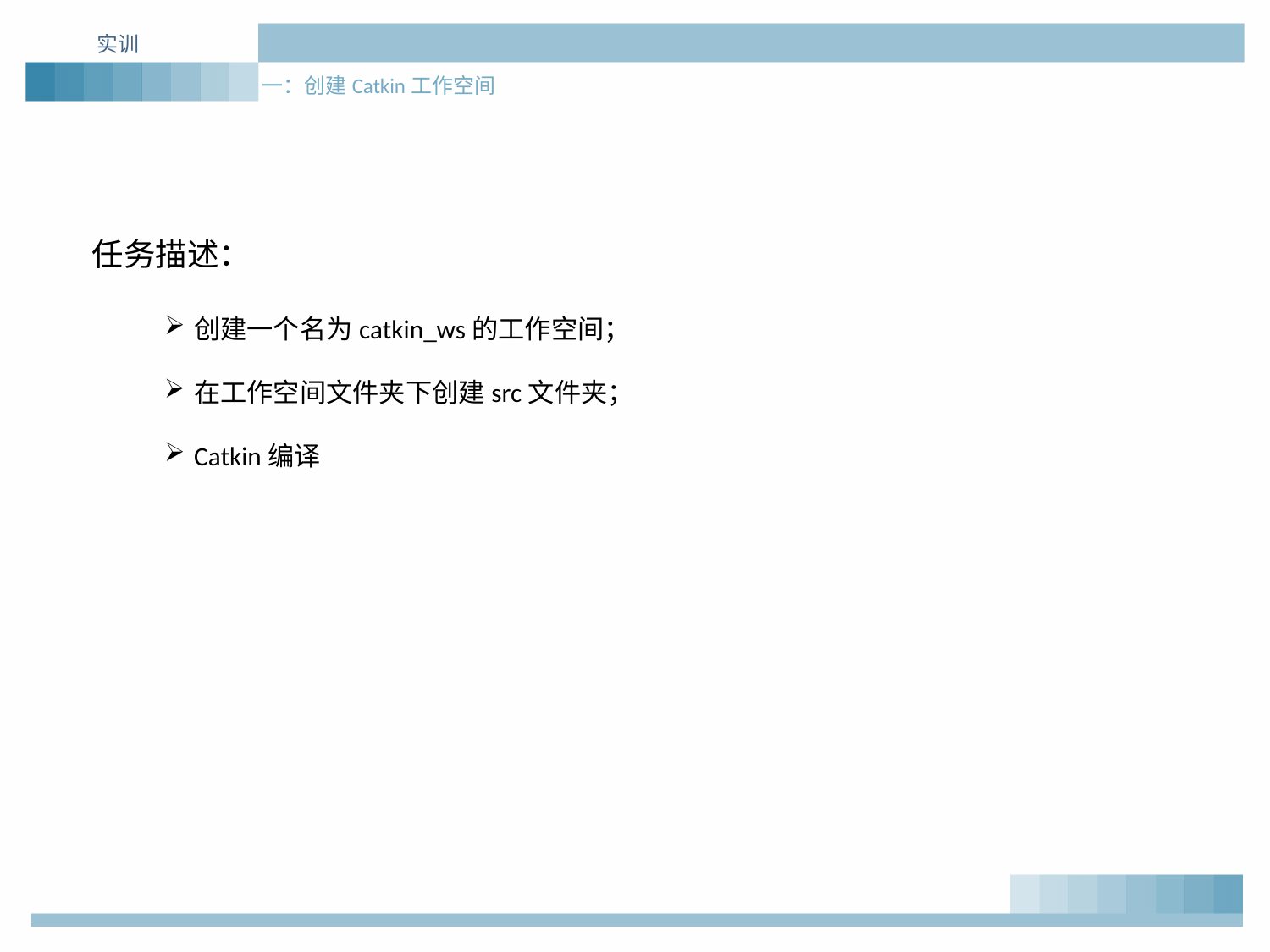

实训
一：创建Catkin工作空间
任务描述：
创建一个名为catkin_ws的工作空间；

在工作空间文件夹下创建src文件夹；

Catkin编译